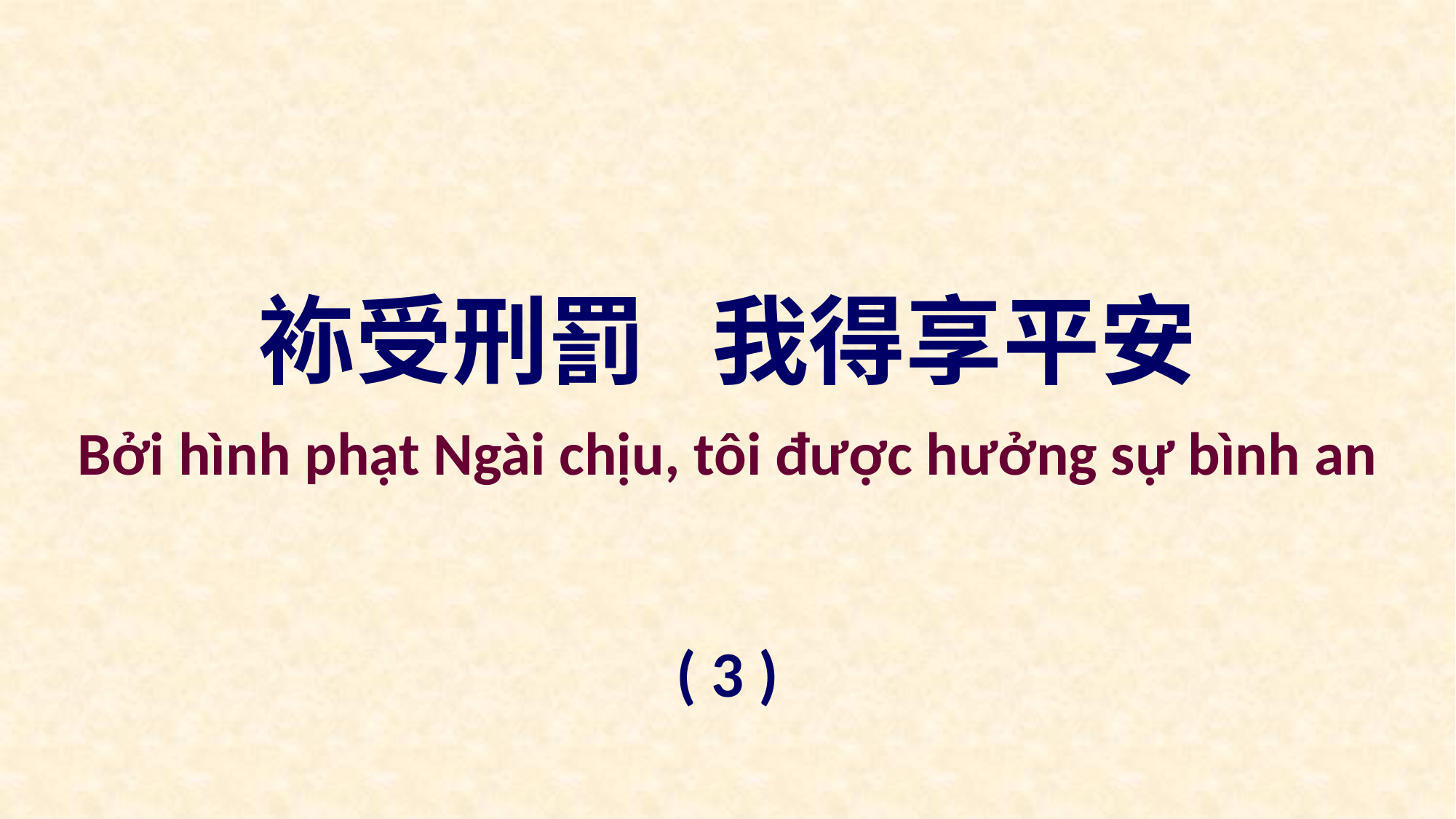

袮受刑罰   我得享平安
Bởi hình phạt Ngài chịu, tôi được hưởng sự bình an
( 3 )